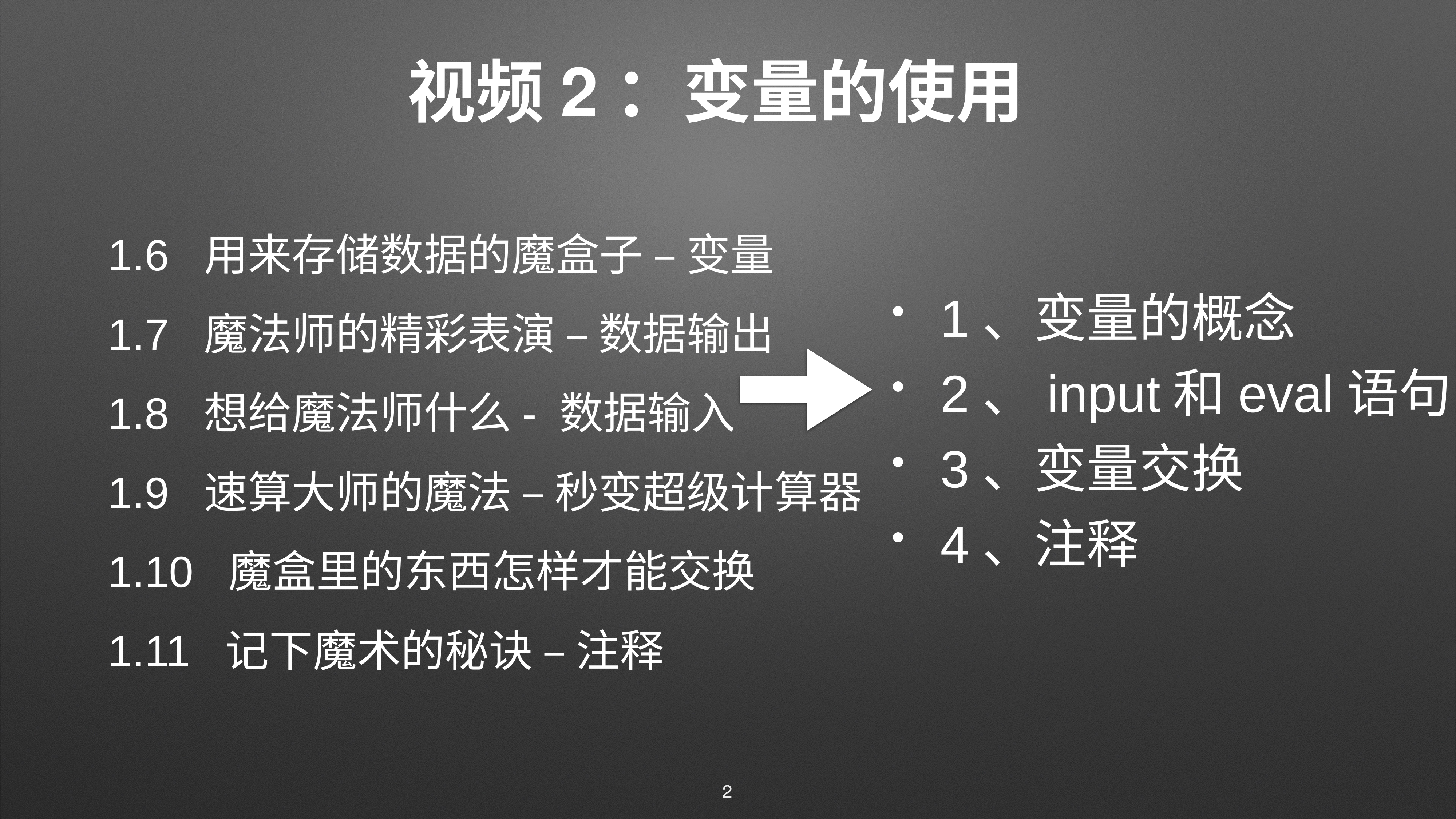

# 视频2：变量的使用
1、变量的概念
2、input和eval语句
3、变量交换
4、注释
1.6  用来存储数据的魔盒子 – 变量
1.7  魔法师的精彩表演 – 数据输出
1.8  想给魔法师什么- 数据输入
1.9  速算大师的魔法 – 秒变超级计算器
1.10  魔盒里的东西怎样才能交换
1.11  记下魔术的秘诀 – 注释

2